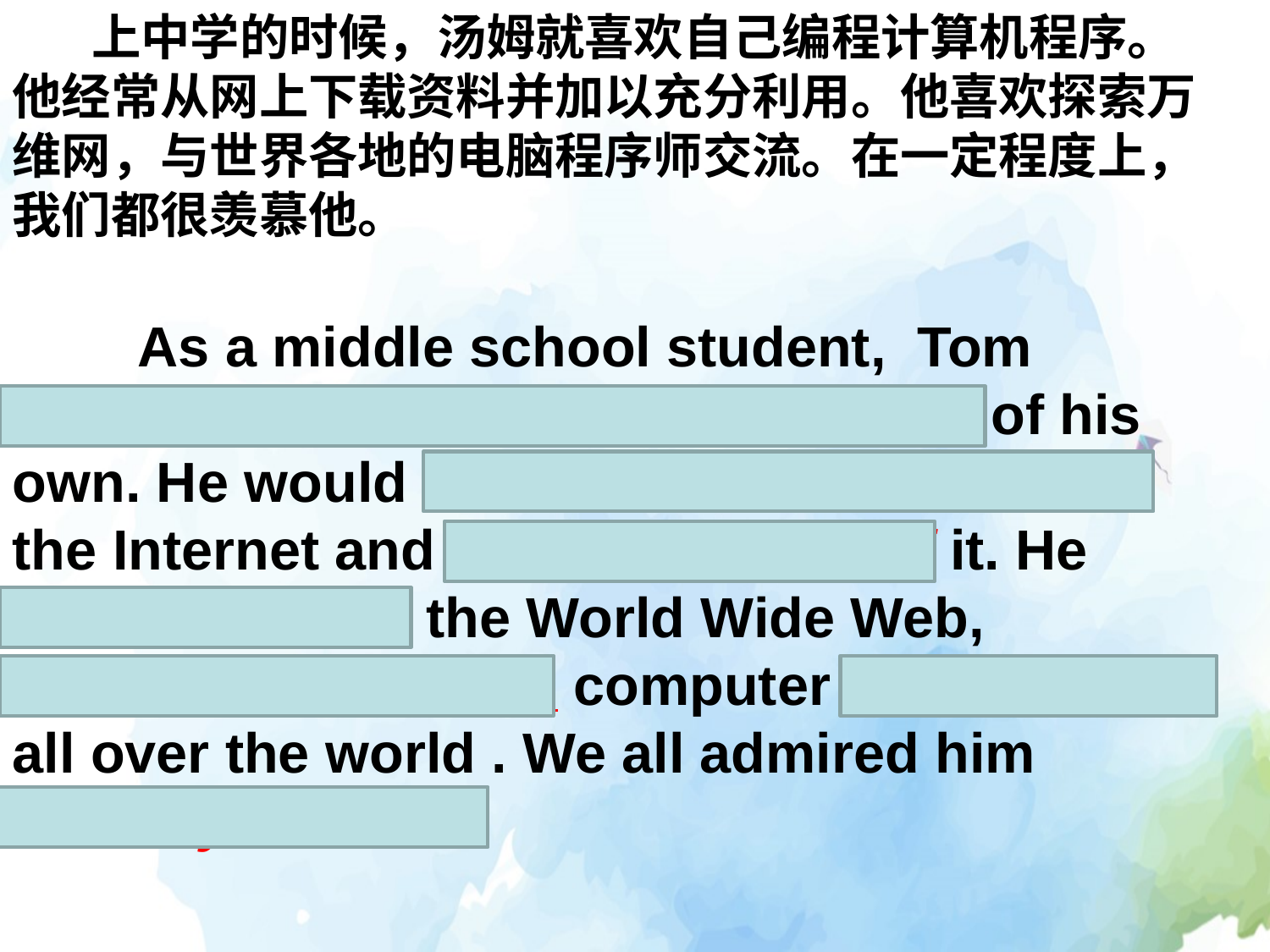

上中学的时候，汤姆就喜欢自己编程计算机程序。他经常从网上下载资料并加以充分利用。他喜欢探索万维网，与世界各地的电脑程序师交流。在一定程度上，我们都很羡慕他。

        As a middle school student,  Tom
enjoyed writing computer programs of his own. He would download information from the Internet and made good use of it. He liked exploring the World Wide Web, communicating with computer programmers all over the world . We all admired him
in a way.